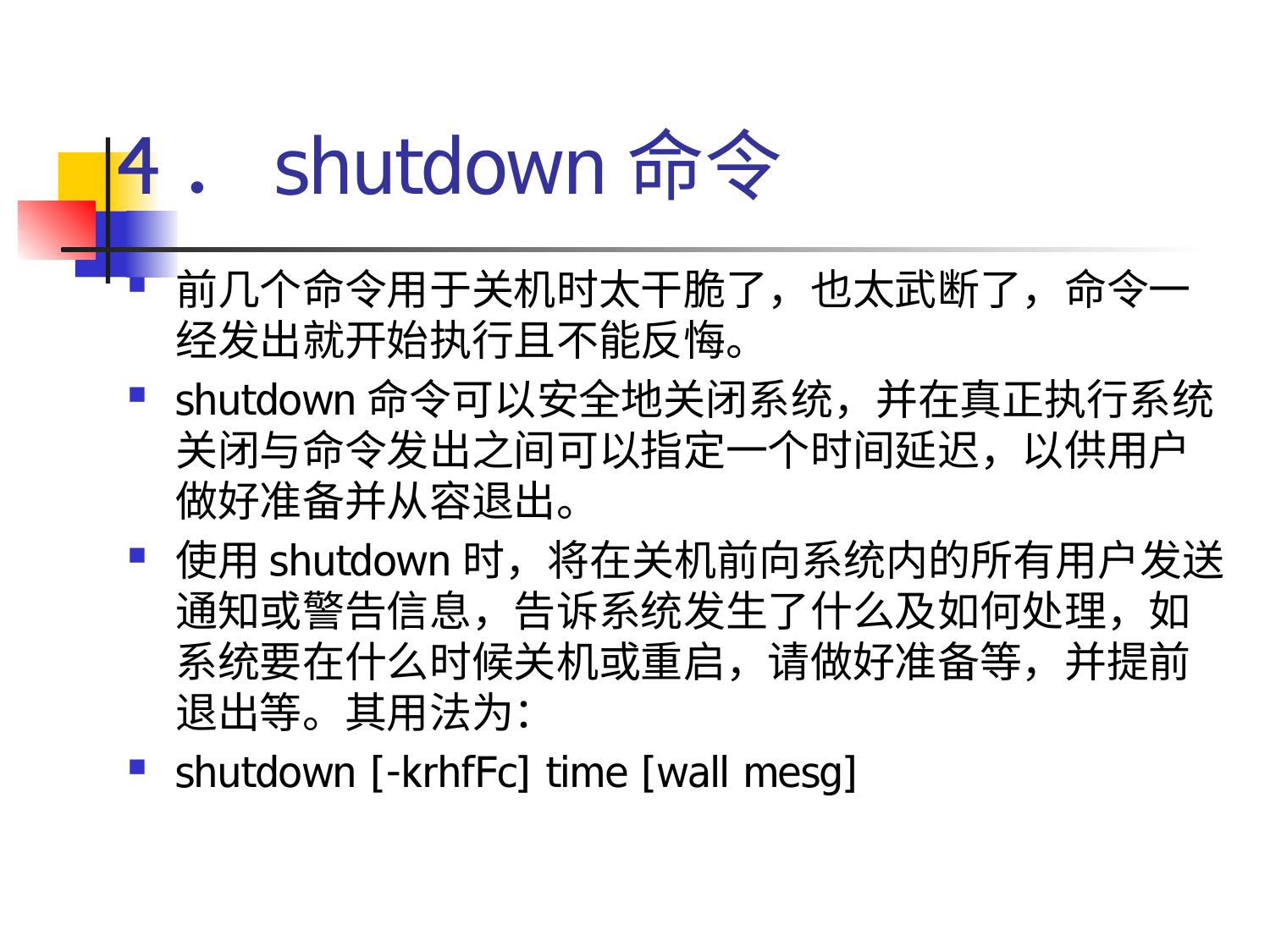

# 4．shutdown命令
前几个命令用于关机时太干脆了，也太武断了，命令一经发出就开始执行且不能反悔。
shutdown命令可以安全地关闭系统，并在真正执行系统关闭与命令发出之间可以指定一个时间延迟，以供用户做好准备并从容退出。
使用shutdown时，将在关机前向系统内的所有用户发送通知或警告信息，告诉系统发生了什么及如何处理，如系统要在什么时候关机或重启，请做好准备等，并提前退出等。其用法为：
shutdown [-krhfFc] time [wall mesg]